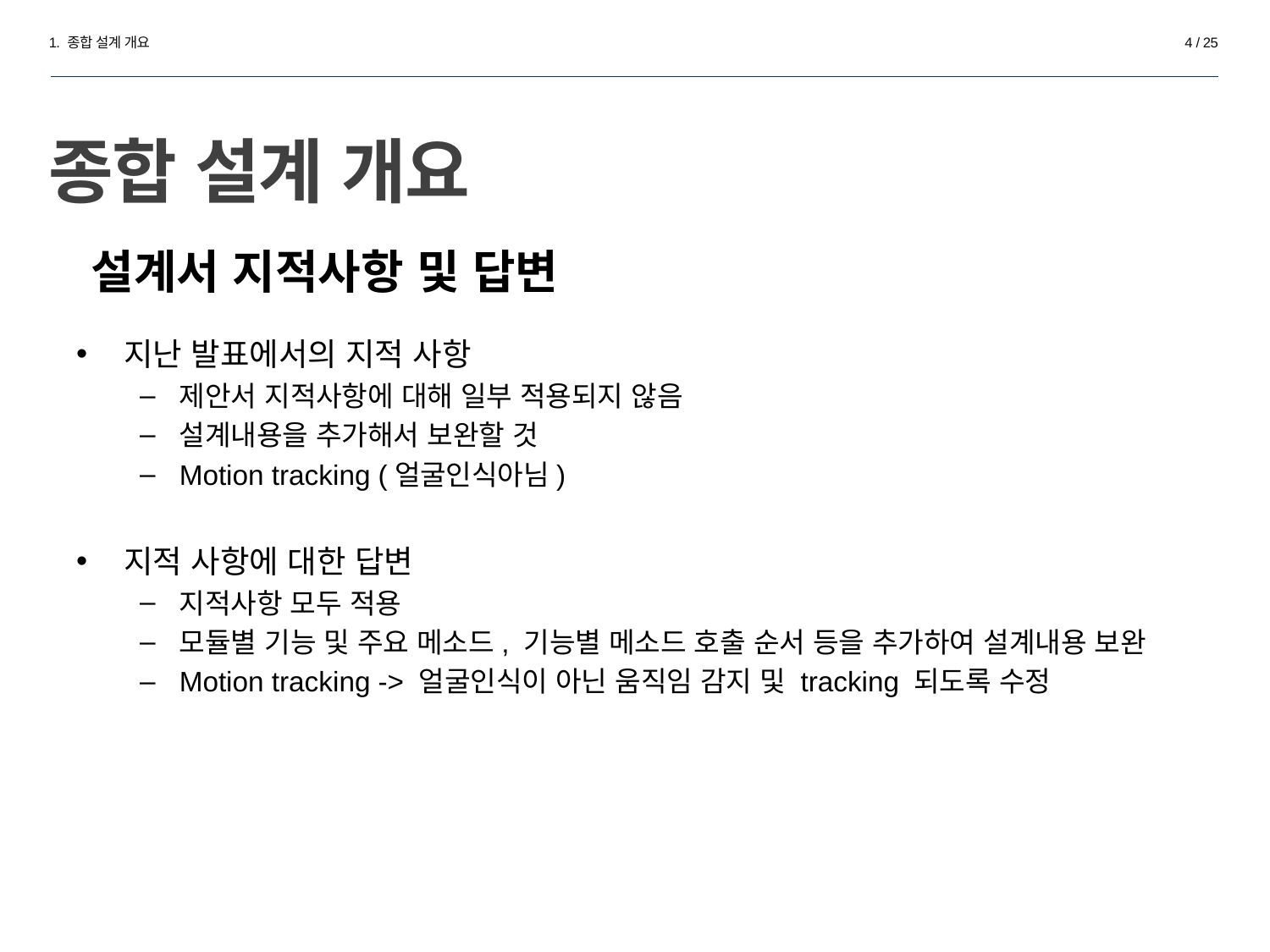

1. 종합 설계 개요
4 / 25
# 종합 설계 개요

 설계서 지적사항 및 답변
지난 발표에서의 지적 사항
제안서 지적사항에 대해 일부 적용되지 않음
설계내용을 추가해서 보완할 것
Motion tracking (얼굴인식아님)

지적 사항에 대한 답변
지적사항 모두 적용
모듈별 기능 및 주요 메소드, 기능별 메소드 호출 순서 등을 추가하여 설계내용 보완
Motion tracking -> 얼굴인식이 아닌 움직임 감지 및 tracking 되도록 수정